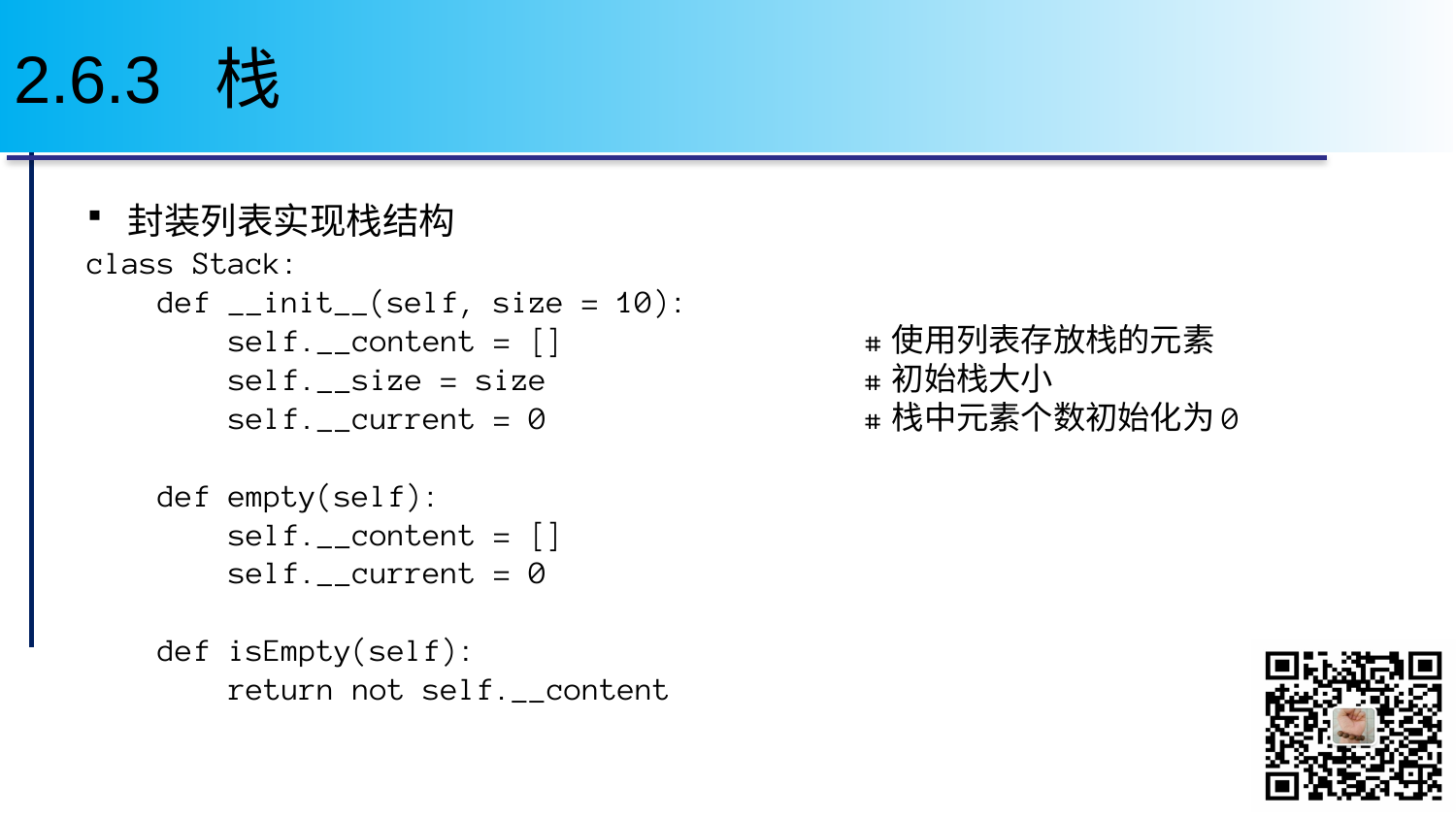

# 2.6.3  栈
封装列表实现栈结构
class Stack:
    def __init__(self, size = 10):
        self.__content = []                 #使用列表存放栈的元素
        self.__size = size                  #初始栈大小
        self.__current = 0                  #栈中元素个数初始化为0

    def empty(self):
        self.__content = []
        self.__current = 0

    def isEmpty(self):
        return not self.__content